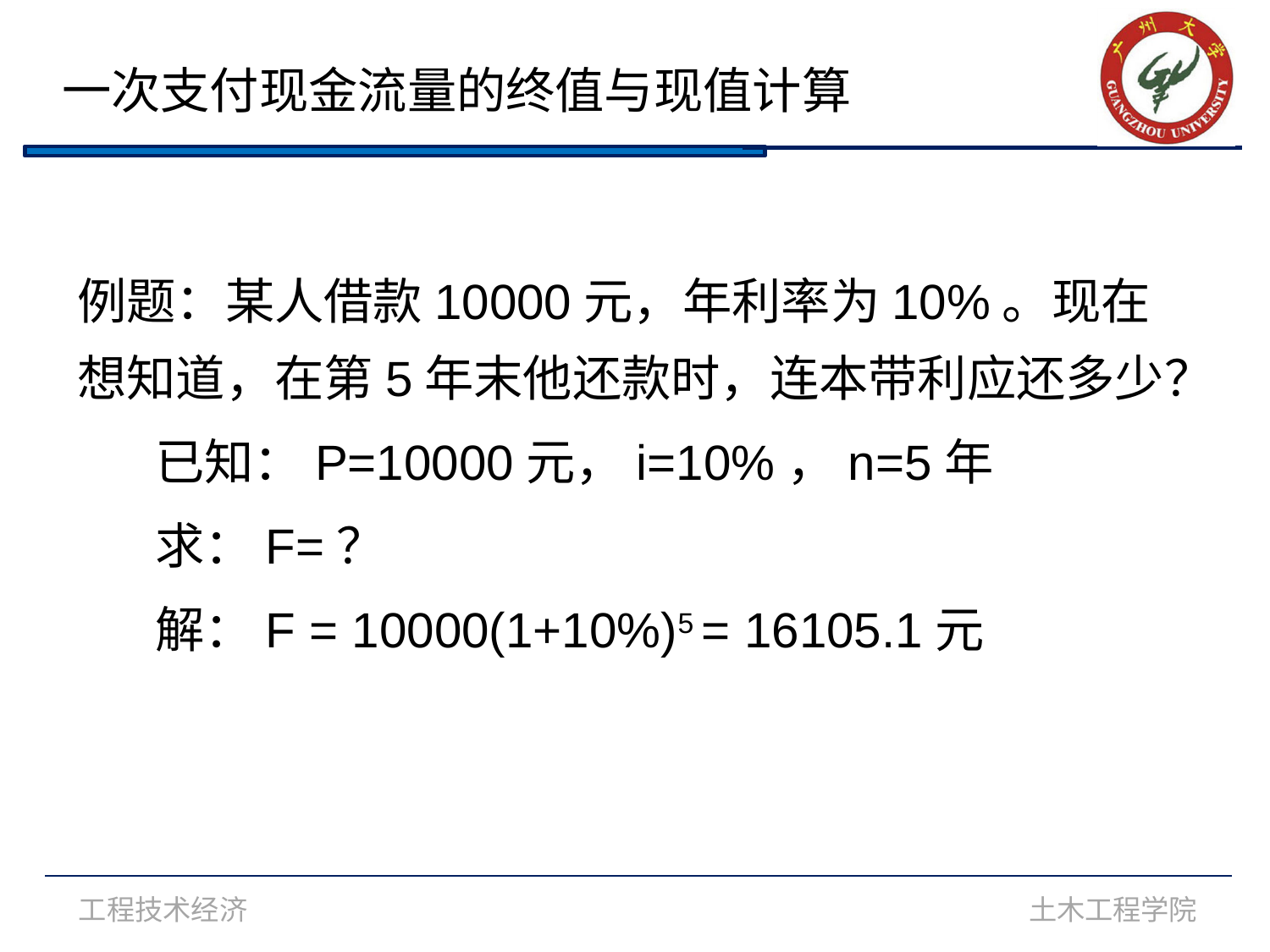

一次支付现金流量的终值与现值计算
例题：某人借款10000元，年利率为10%。现在想知道，在第5年末他还款时，连本带利应还多少？
      已知：P=10000元，i=10%，n=5年
      求：F=？
      解：F = 10000(1+10%)5 = 16105.1元